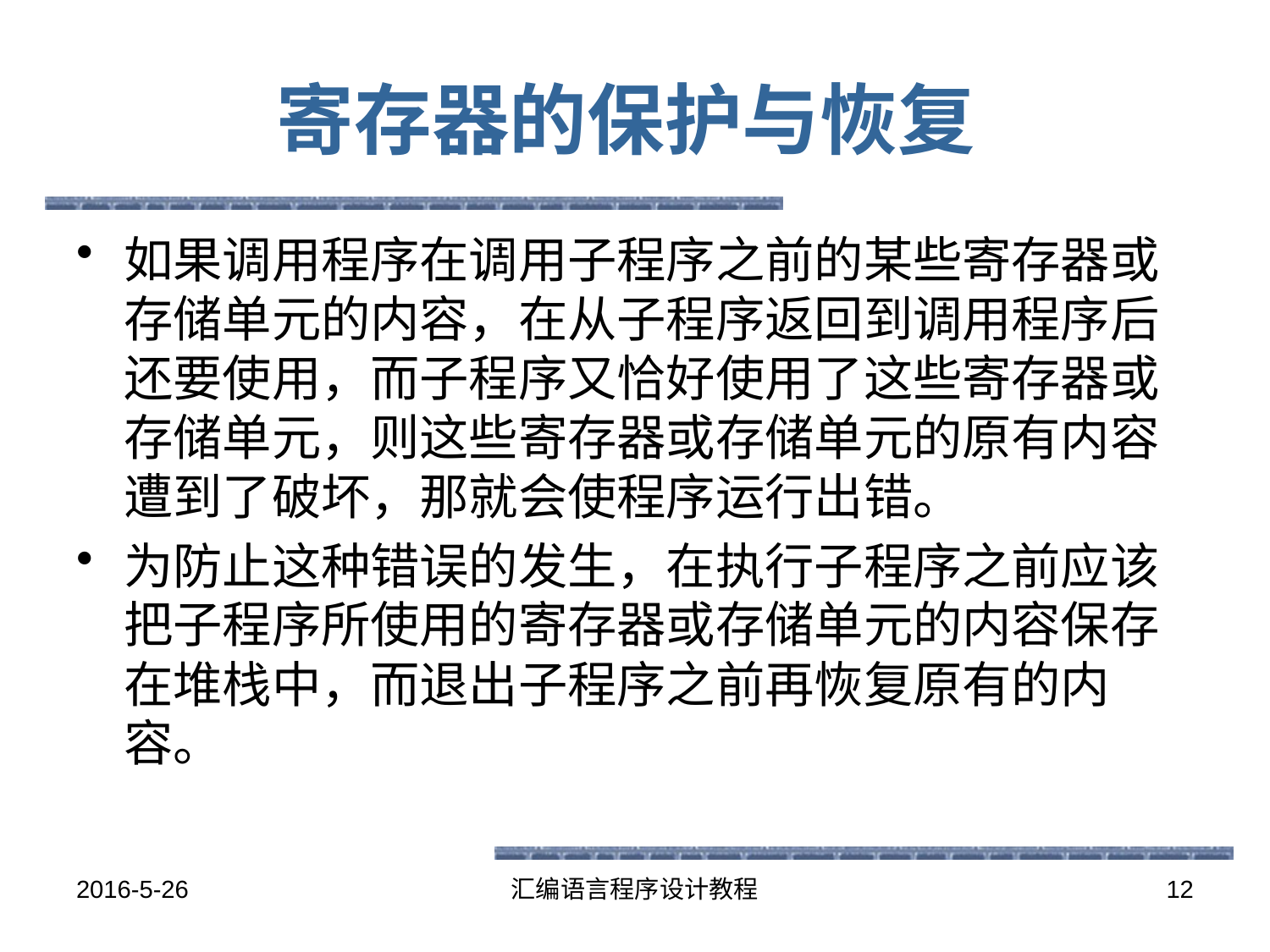

# 寄存器的保护与恢复
如果调用程序在调用子程序之前的某些寄存器或存储单元的内容，在从子程序返回到调用程序后还要使用，而子程序又恰好使用了这些寄存器或存储单元，则这些寄存器或存储单元的原有内容遭到了破坏，那就会使程序运行出错。
为防止这种错误的发生，在执行子程序之前应该把子程序所使用的寄存器或存储单元的内容保存在堆栈中，而退出子程序之前再恢复原有的内容。
2016-5-26
汇编语言程序设计教程
12